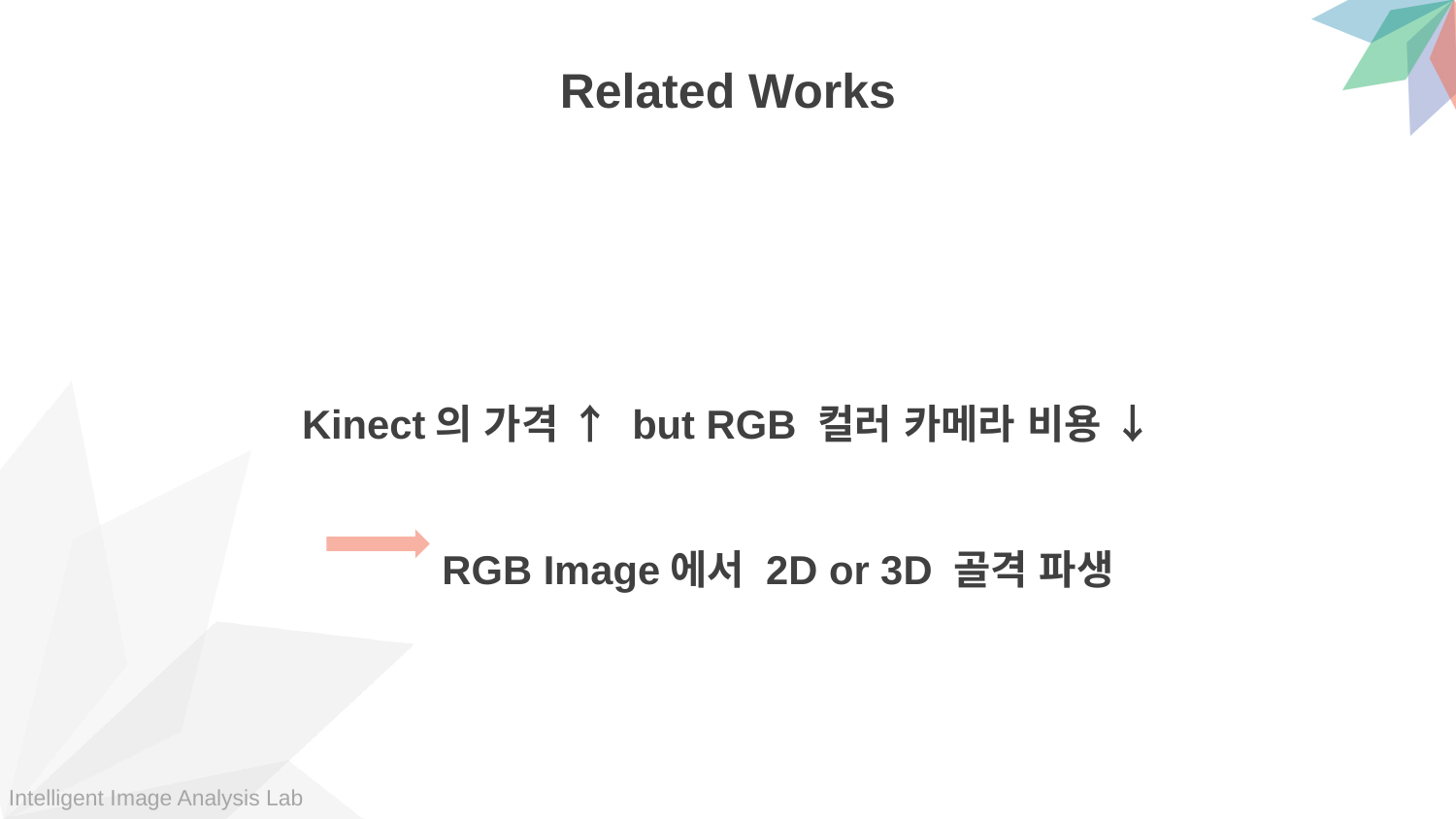

Related Works
Kinect의 가격 ↑ but RGB 컬러 카메라 비용 ↓
         RGB Image에서 2D or 3D 골격 파생